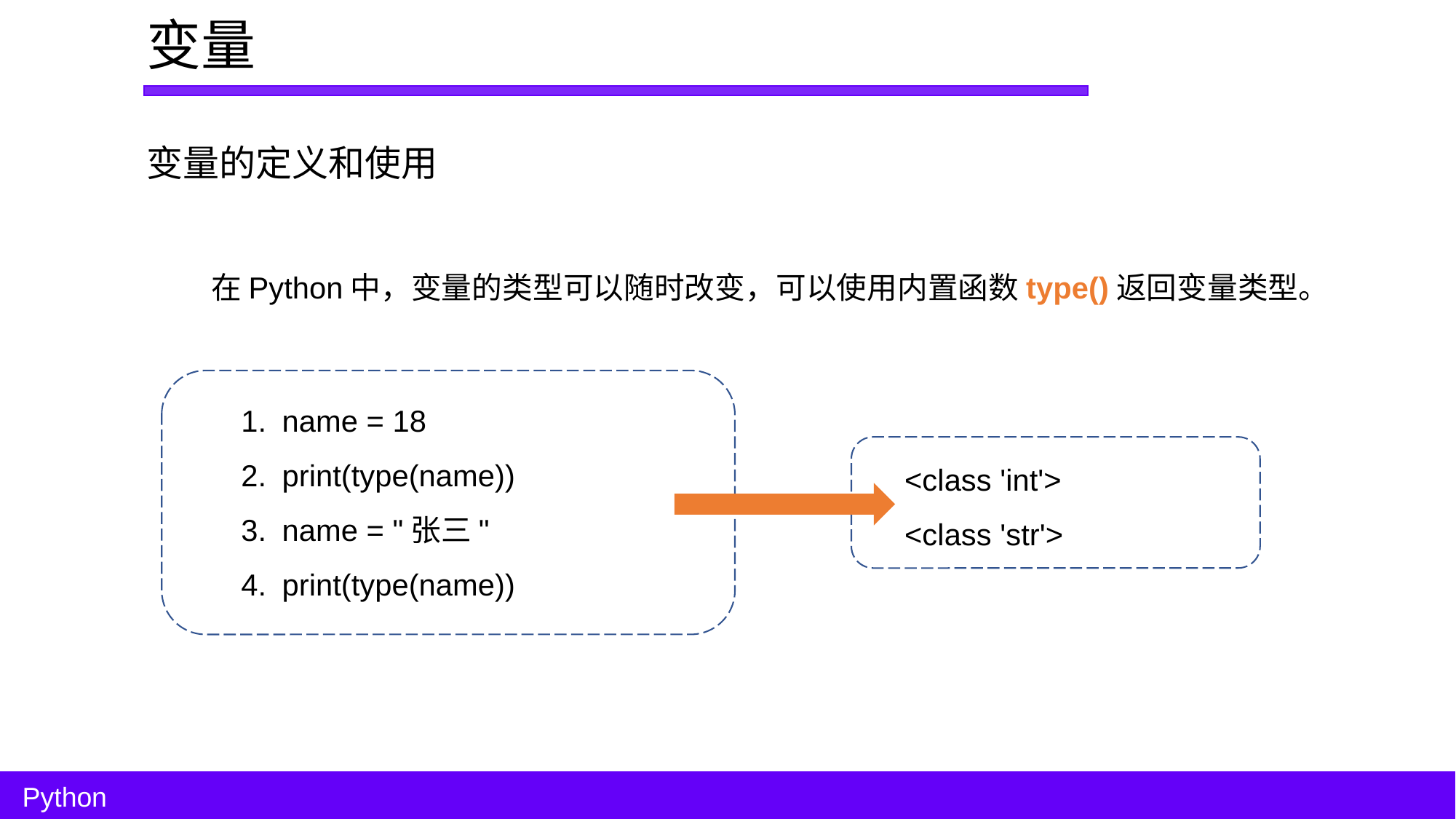

变量
变量的定义和使用
在Python中，变量的类型可以随时改变，可以使用内置函数type()返回变量类型。

name = 18
print(type(name))
name = "张三"
print(type(name))

<class 'int'>
<class 'str'>